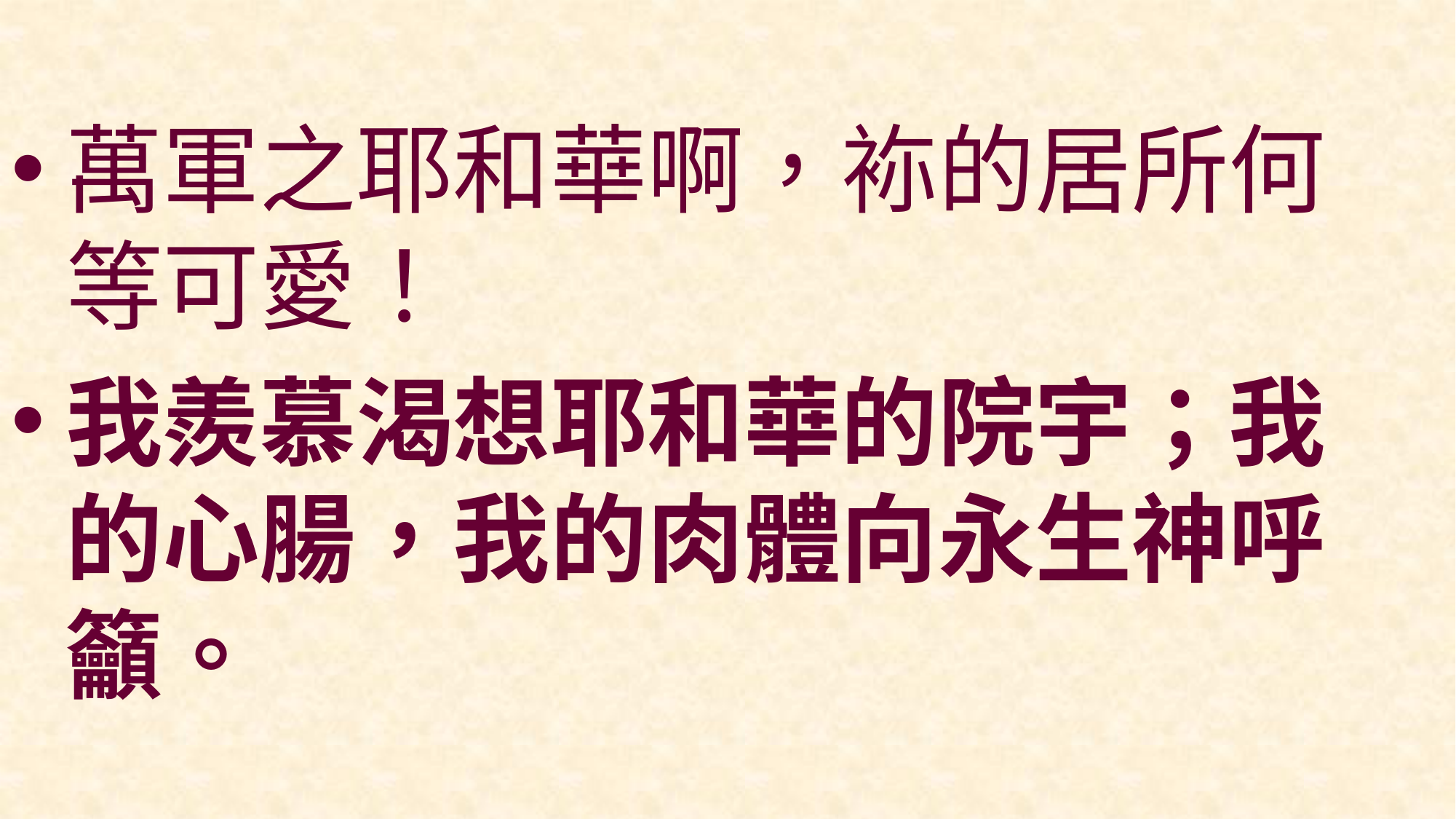

萬軍之耶和華啊，袮的居所何等可愛！
我羨慕渴想耶和華的院宇；我的心腸，我的肉體向永生神呼籲。